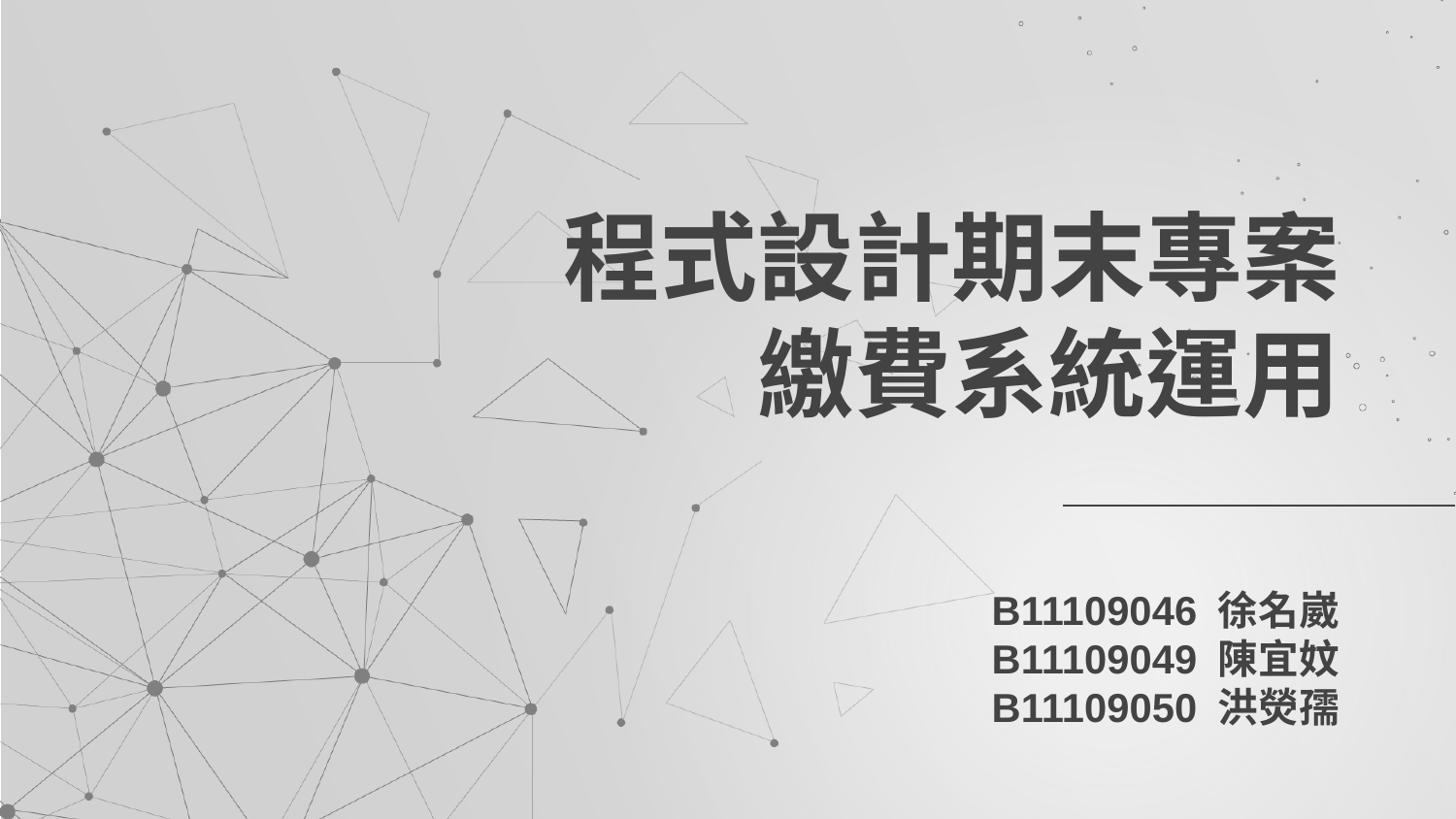

# 程式設計期末專案 繳費系統運用
B11109046 徐名崴
B11109049 陳宜妏
B11109050 洪熒孺